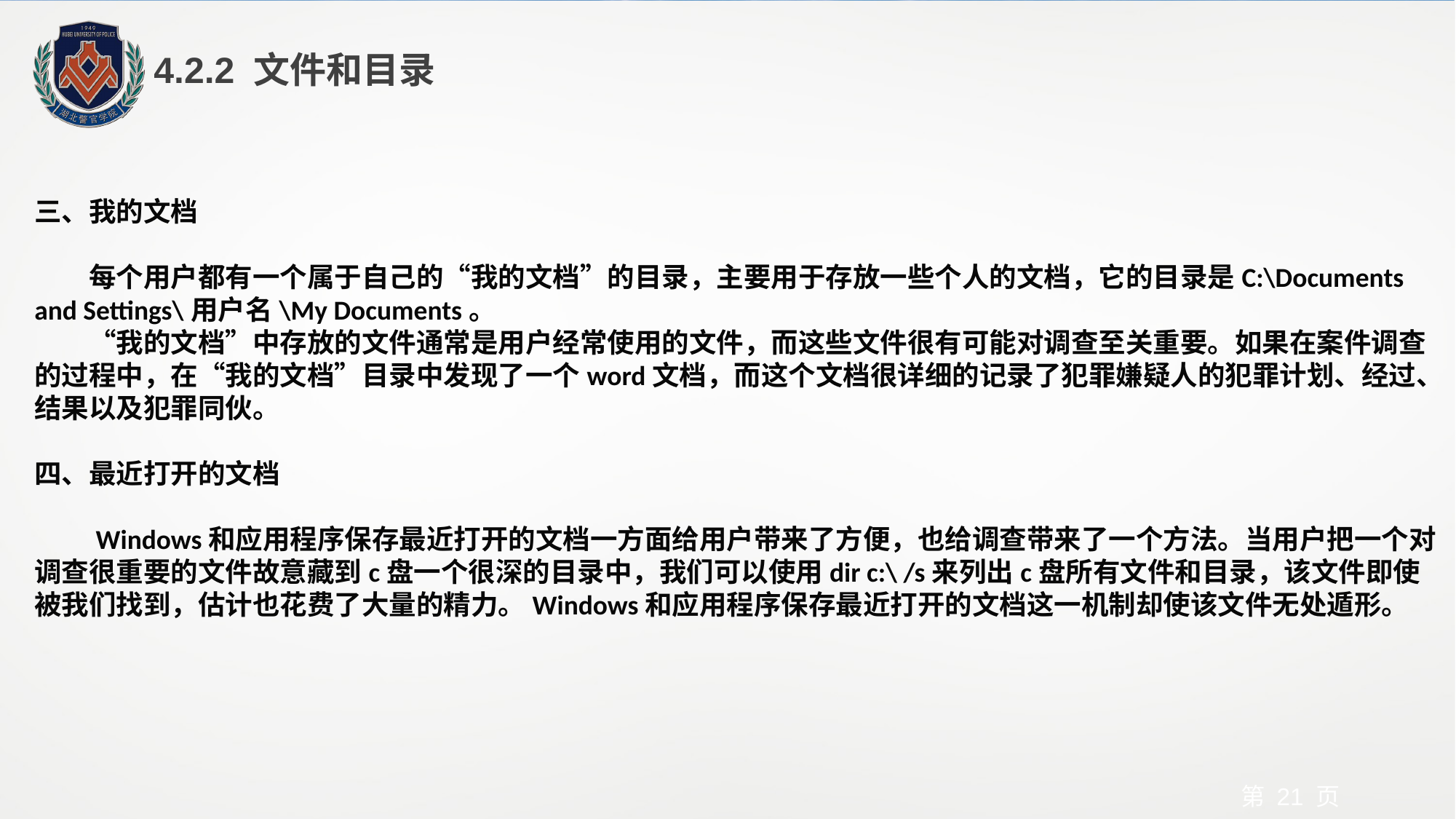

4.2.2 文件和目录
三、我的文档

　　每个用户都有一个属于自己的“我的文档”的目录，主要用于存放一些个人的文档，它的目录是C:\Documents and Settings\用户名\My Documents。
　　“我的文档”中存放的文件通常是用户经常使用的文件，而这些文件很有可能对调查至关重要。如果在案件调查的过程中，在“我的文档”目录中发现了一个word文档，而这个文档很详细的记录了犯罪嫌疑人的犯罪计划、经过、结果以及犯罪同伙。

四、最近打开的文档

　　Windows和应用程序保存最近打开的文档一方面给用户带来了方便，也给调查带来了一个方法。当用户把一个对调查很重要的文件故意藏到c盘一个很深的目录中，我们可以使用dir c:\ /s来列出c盘所有文件和目录，该文件即使被我们找到，估计也花费了大量的精力。Windows和应用程序保存最近打开的文档这一机制却使该文件无处遁形。